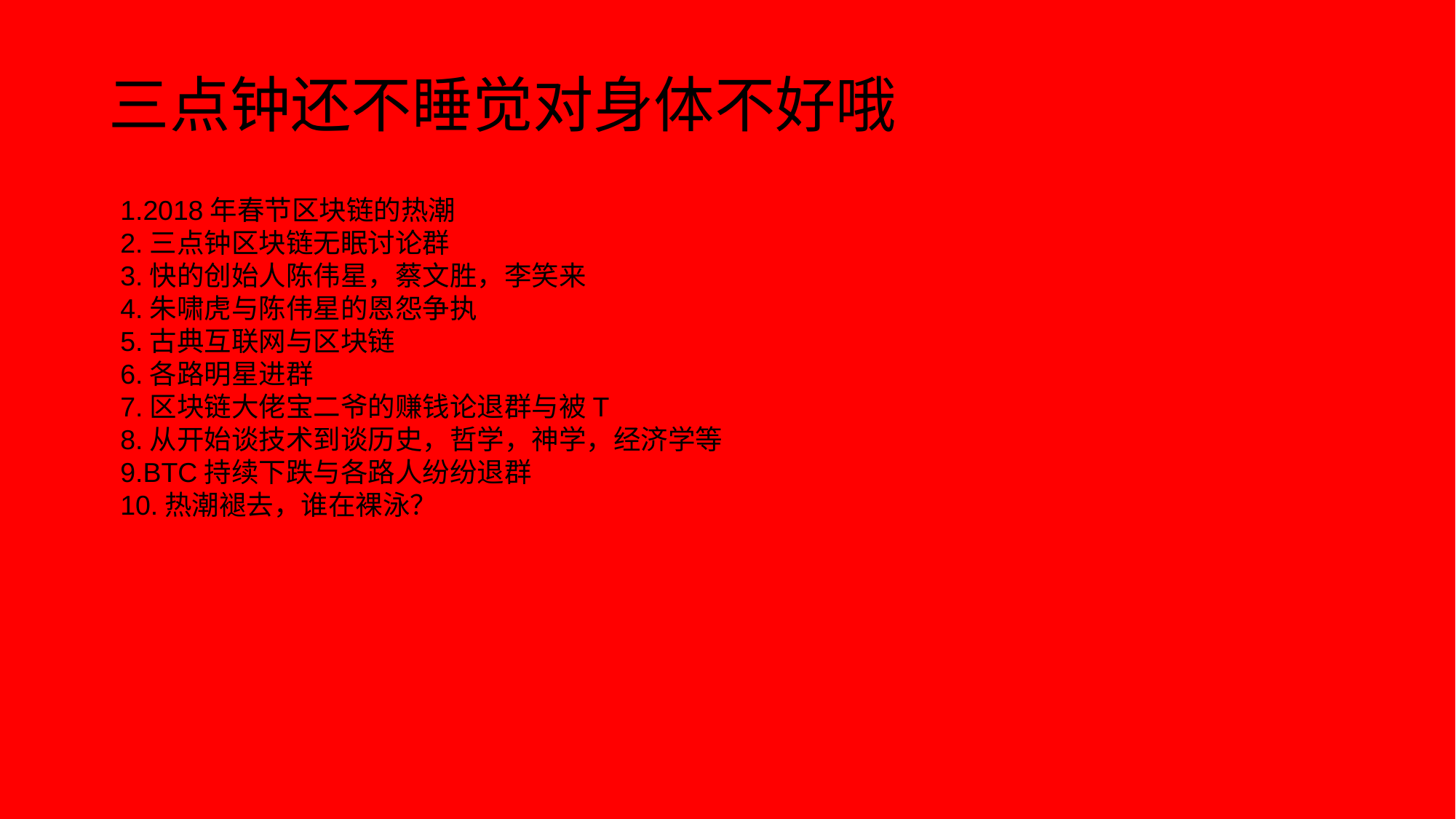

三点钟还不睡觉对身体不好哦
1.2018年春节区块链的热潮
2.三点钟区块链无眠讨论群
3.快的创始人陈伟星，蔡文胜，李笑来
4.朱啸虎与陈伟星的恩怨争执
5.古典互联网与区块链
6.各路明星进群
7.区块链大佬宝二爷的赚钱论退群与被T
8.从开始谈技术到谈历史，哲学，神学，经济学等
9.BTC持续下跌与各路人纷纷退群
10.热潮褪去，谁在裸泳？